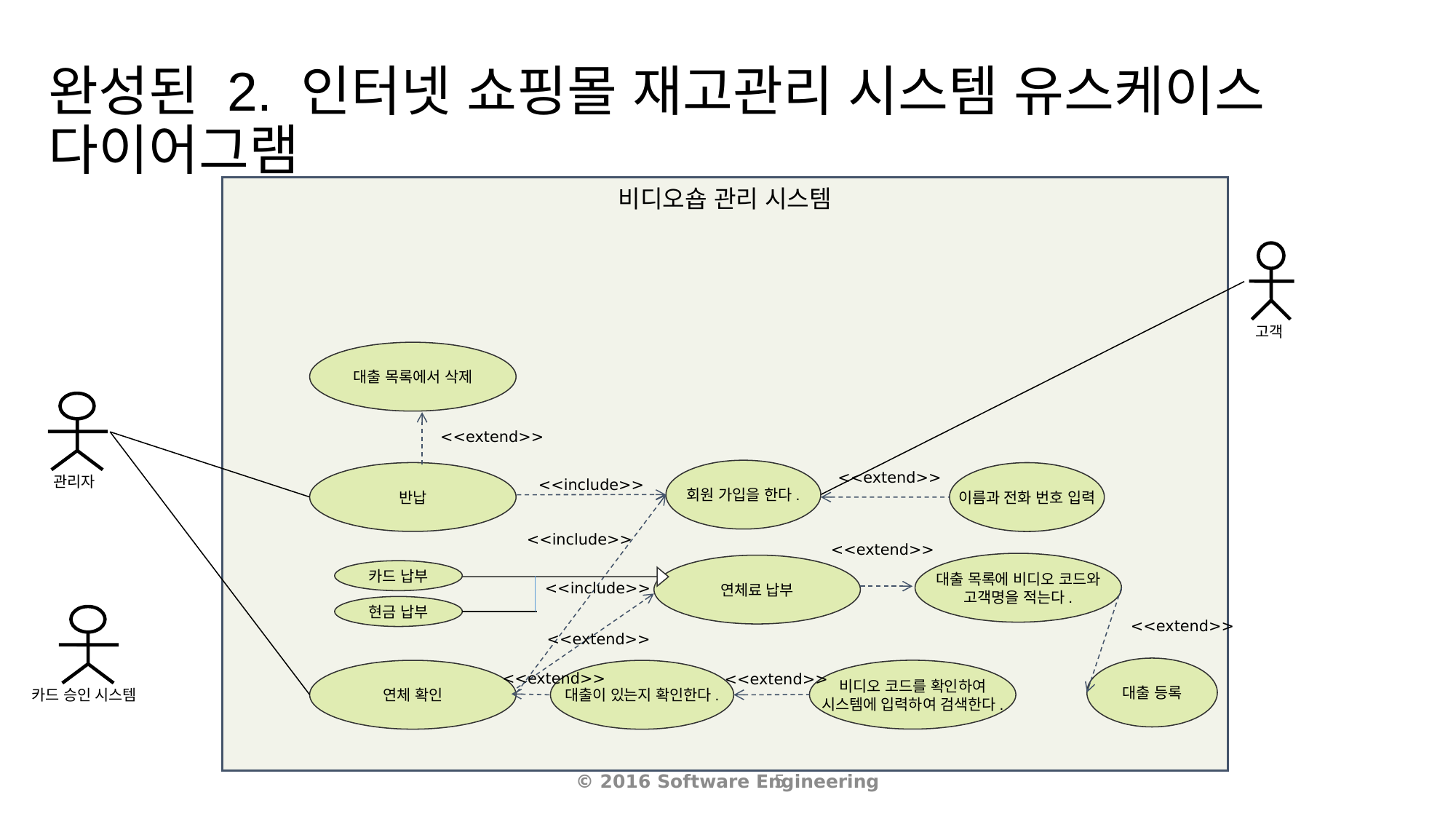

# 완성된 2. 인터넷 쇼핑몰 재고관리 시스템 유스케이스 다이어그램
비디오숍 관리 시스템

고객

대출 목록에서 삭제

관리자

<<extend>>
회원 가입을 한다.
반납
<<extend>>
이름과 전화 번호 입력
<<include>>

<<include>>
<<extend>>
대출 목록에 비디오 코드와
고객명을 적는다.
연체료 납부
카드 납부
<<include>>
현금 납부

카드 승인 시스템

<<extend>>
<<extend>>
대출 등록
비디오 코드를 확인하여
시스템에 입력하여 검색한다.
연체 확인
대출이 있는지 확인한다.
<<extend>>
<<extend>>
© 2016 Software Engineering
5